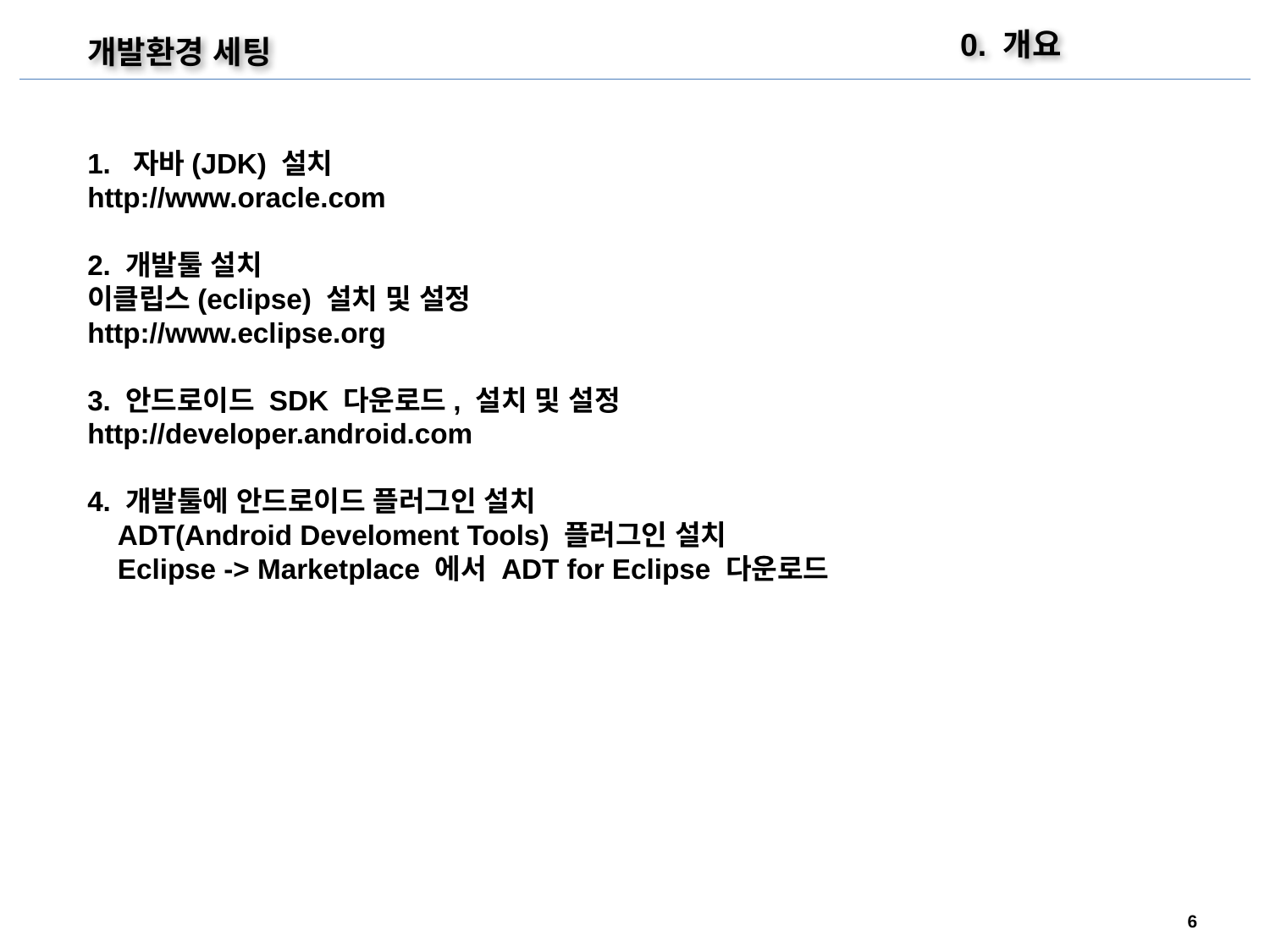

0. 개요
개발환경 세팅
1.  자바(JDK) 설치
http://www.oracle.com
2. 개발툴 설치
이클립스(eclipse) 설치 및 설정
http://www.eclipse.org
3. 안드로이드 SDK 다운로드, 설치 및 설정
http://developer.android.com
4. 개발툴에 안드로이드 플러그인 설치
   ADT(Android Develoment Tools) 플러그인 설치
   Eclipse -> Marketplace 에서 ADT for Eclipse 다운로드